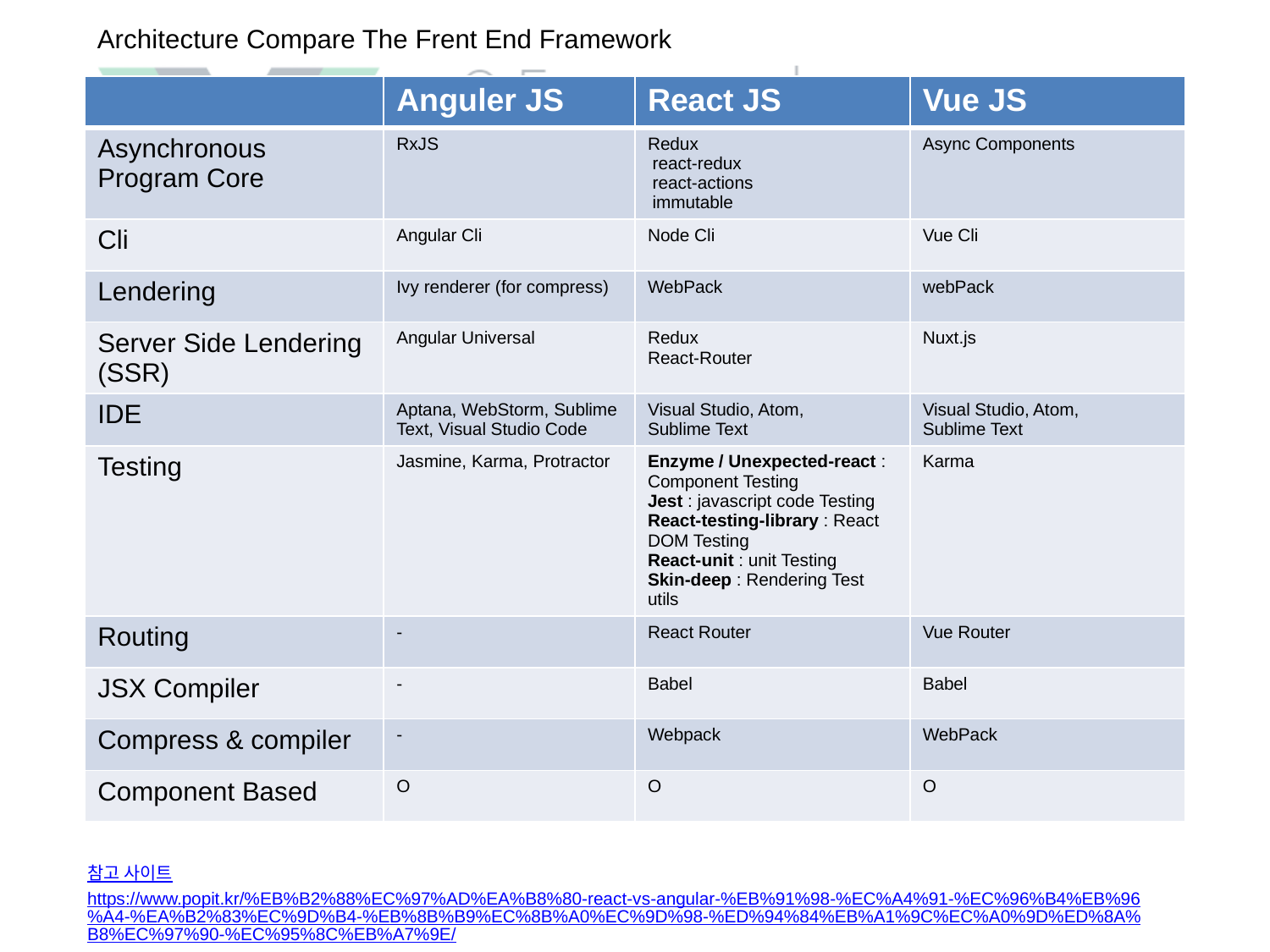

Architecture Compare The Frent End Framework
|  | Anguler JS | React JS | Vue JS |
| --- | --- | --- | --- |
| Asynchronous Program Core | RxJS | Redux react-redux react-actions immutable | Async Components |
| Cli | Angular Cli | Node Cli | Vue Cli |
| Lendering | Ivy renderer (for compress) | WebPack | webPack |
| Server Side Lendering (SSR) | Angular Universal | Redux React-Router | Nuxt.js |
| IDE | Aptana, WebStorm, Sublime Text, Visual Studio Code | Visual Studio, Atom, Sublime Text | Visual Studio, Atom, Sublime Text |
| Testing | Jasmine, Karma, Protractor | Enzyme / Unexpected-react : Component Testing Jest : javascript code Testing React-testing-library : React DOM Testing React-unit : unit Testing Skin-deep : Rendering Test utils | Karma |
| Routing | - | React Router | Vue Router |
| JSX Compiler | - | Babel | Babel |
| Compress & compiler | - | Webpack | WebPack |
| Component Based | O | O | O |
참고 사이트
https://www.popit.kr/%EB%B2%88%EC%97%AD%EA%B8%80-react-vs-angular-%EB%91%98-%EC%A4%91-%EC%96%B4%EB%96%A4-%EA%B2%83%EC%9D%B4-%EB%8B%B9%EC%8B%A0%EC%9D%98-%ED%94%84%EB%A1%9C%EC%A0%9D%ED%8A%B8%EC%97%90-%EC%95%8C%EB%A7%9E/